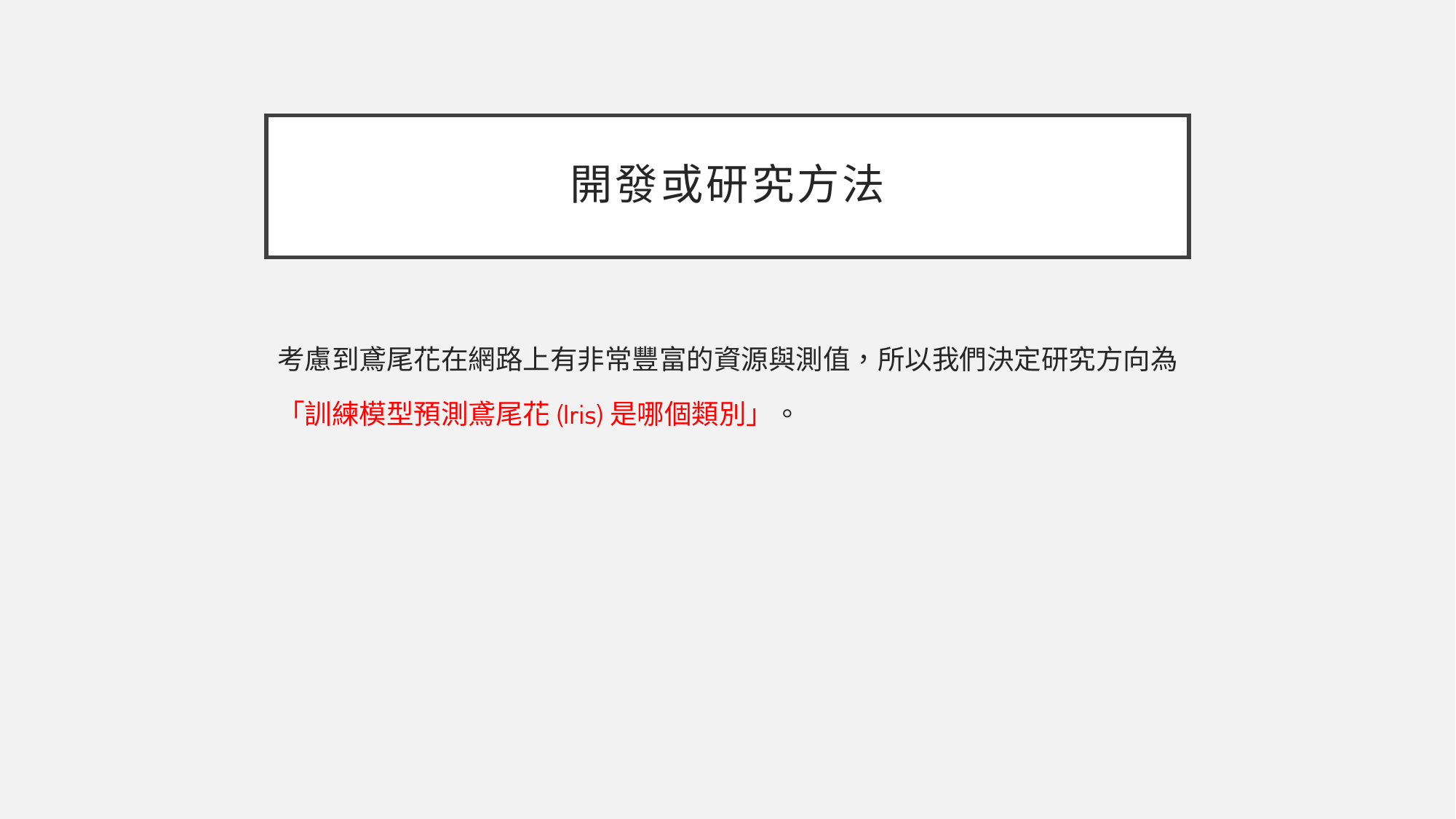

# 開發或研究方法
考慮到鳶尾花在網路上有非常豐富的資源與測值，所以我們決定研究方向為「訓練模型預測鳶尾花(Iris)是哪個類別」。